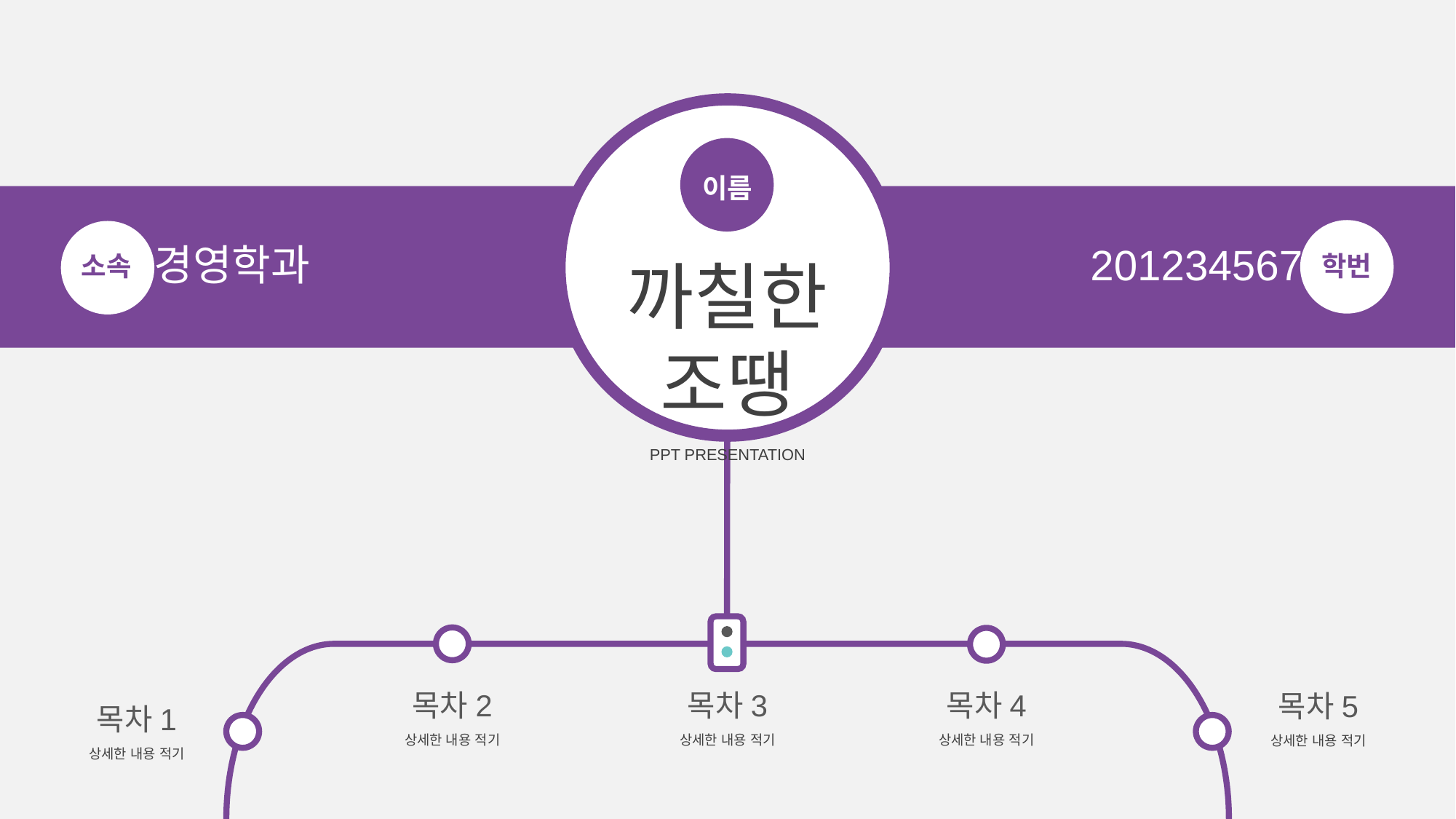

이름

경영학과
201234567
소속
학번
까칠한 조땡
PPT PRESENTATION

목차2
상세한 내용 적기
목차3
상세한 내용 적기
목차4
상세한 내용 적기
목차5
상세한 내용 적기
목차1
상세한 내용 적기